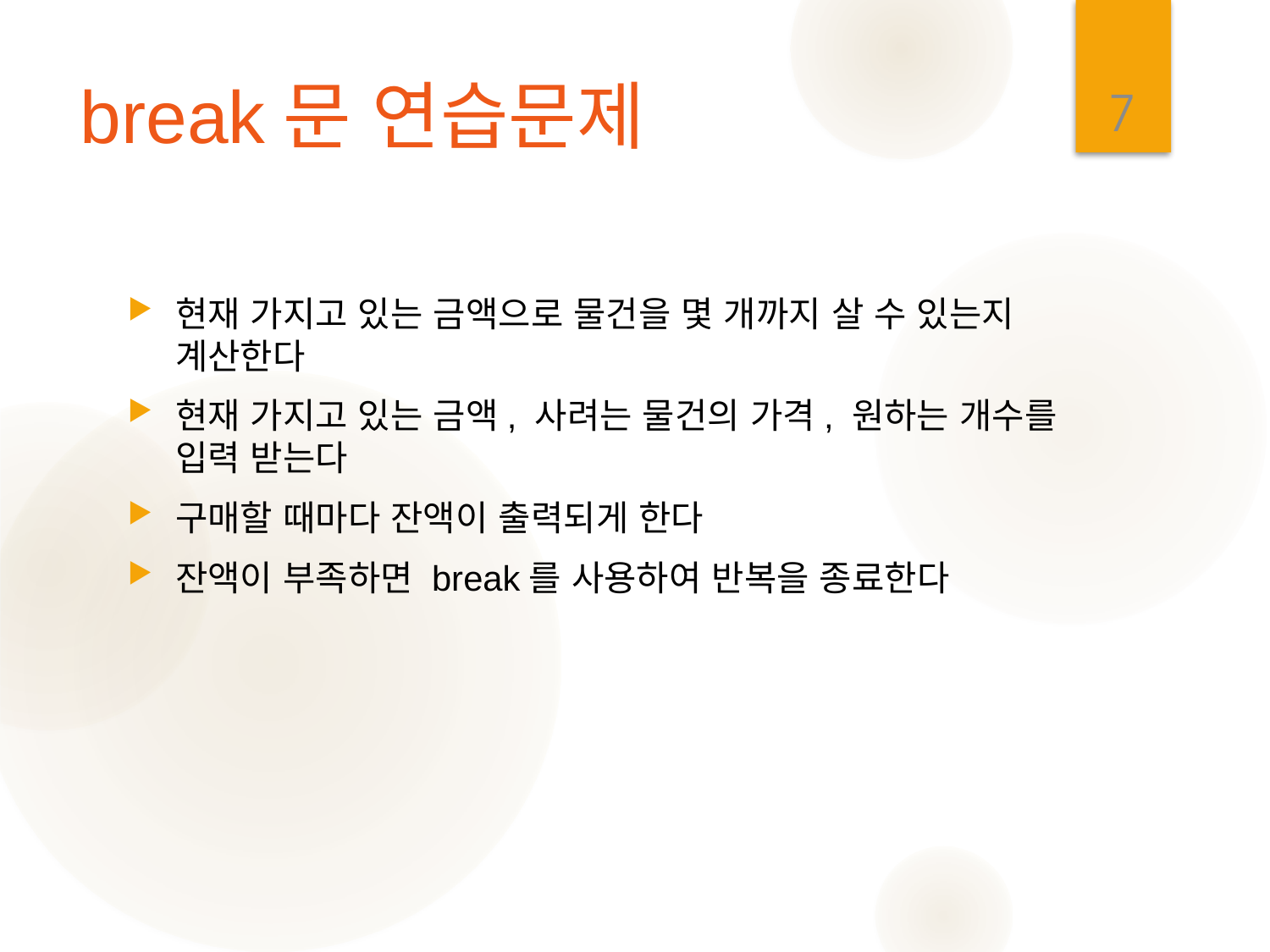

7
# break문 연습문제
현재 가지고 있는 금액으로 물건을 몇 개까지 살 수 있는지 계산한다
현재 가지고 있는 금액, 사려는 물건의 가격, 원하는 개수를 입력 받는다
구매할 때마다 잔액이 출력되게 한다
잔액이 부족하면 break를 사용하여 반복을 종료한다